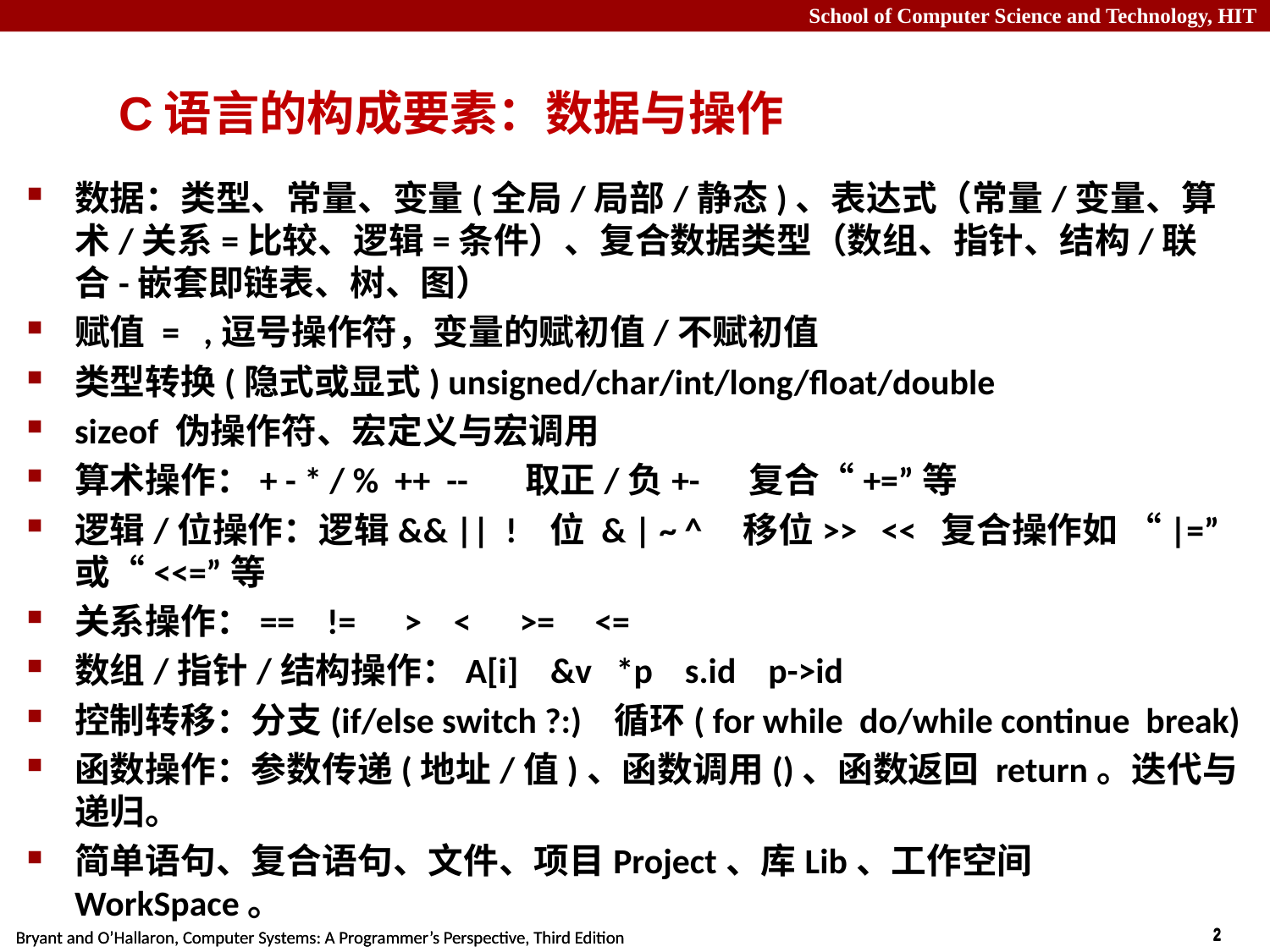

# C语言的构成要素：数据与操作
数据：类型、常量、变量(全局/局部/静态)、表达式（常量/变量、算术/关系=比较、逻辑=条件）、复合数据类型（数组、指针、结构/联合-嵌套即链表、树、图）
赋值 =   ,逗号操作符，变量的赋初值/不赋初值
类型转换(隐式或显式) unsigned/char/int/long/float/double
sizeof 伪操作符、宏定义与宏调用
算术操作：+ - * / %  ++  --      取正/负+-     复合“+=”等
逻辑/位操作：逻辑&& ||  !   位 & | ~ ^    移位>>   <<  复合操作如 “|=” 或“<<=”等
关系操作：==    !=      >    <      >=     <=
数组/指针/结构操作：A[i]    &v   *p    s.id    p->id
控制转移：分支(if/else switch ?:)   循环( for while  do/while continue  break)
函数操作：参数传递(地址/值)、函数调用()、函数返回 return。迭代与递归。
简单语句、复合语句、文件、项目Project、库Lib、工作空间WorkSpace。